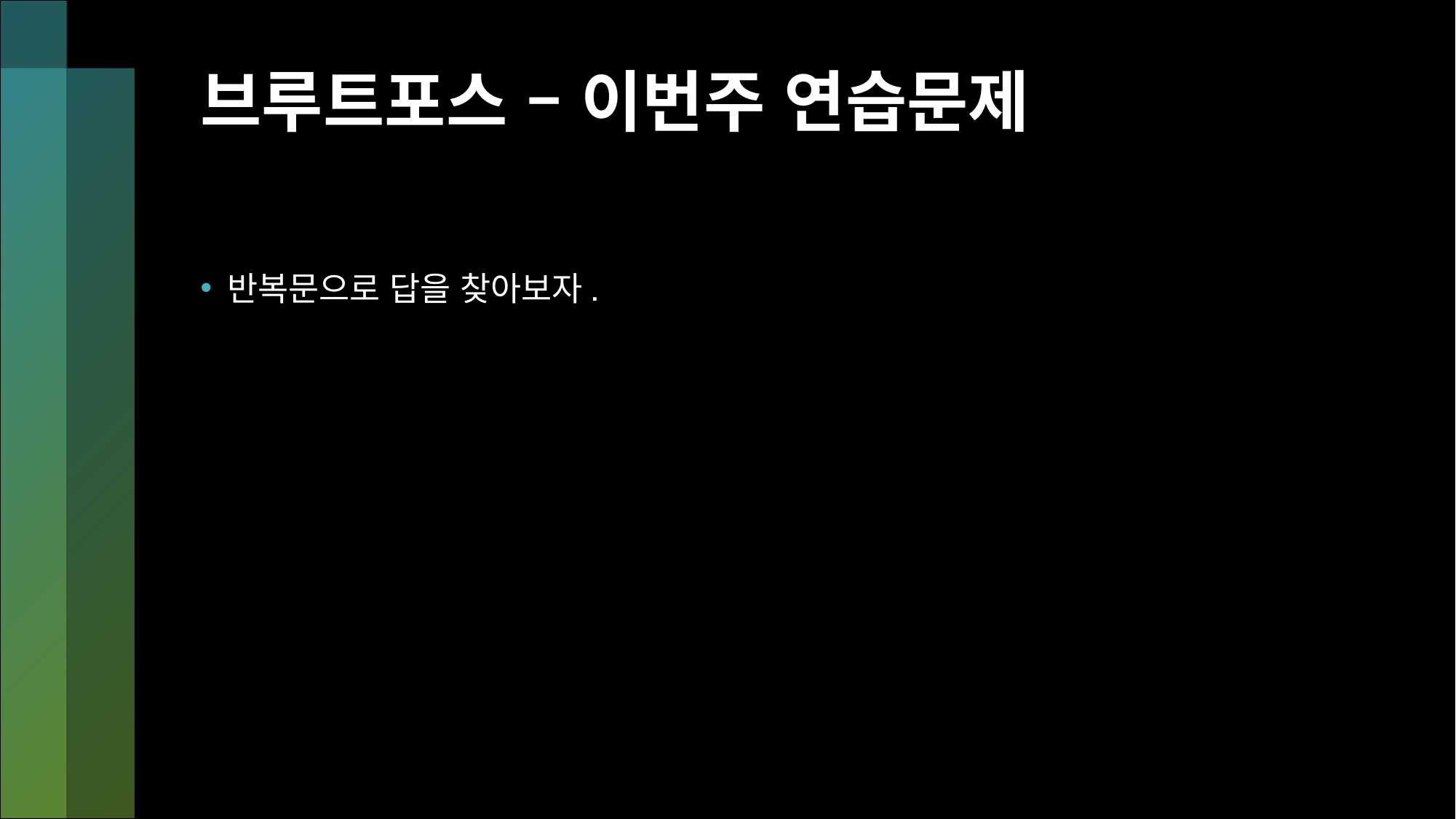

# 브루트포스 – 이번주 연습문제
반복문으로 답을 찾아보자.